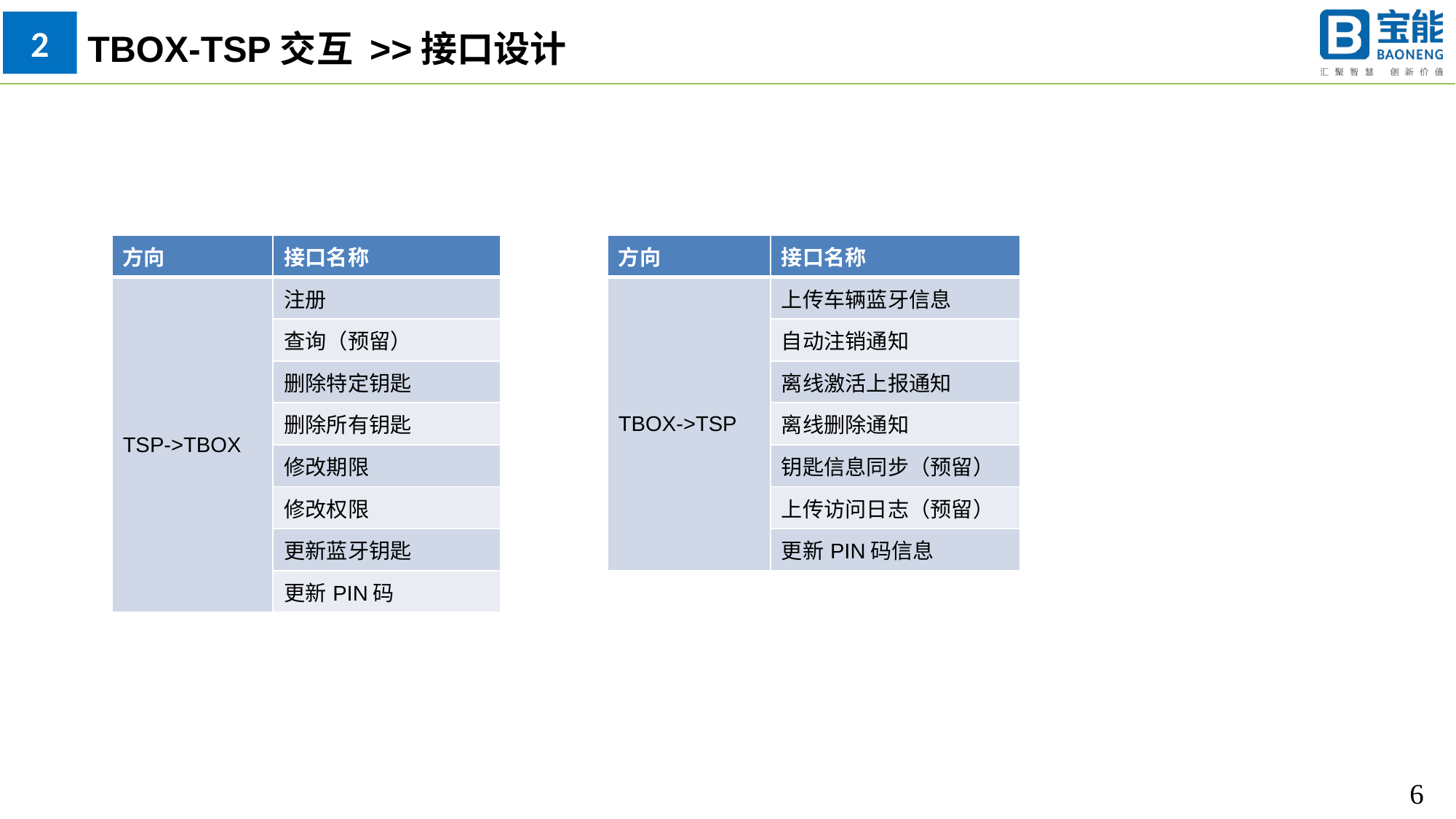

2
TBOX-TSP交互 >>接口设计
| 方向 | 接口名称 |
| --- | --- |
| TSP->TBOX | 注册 |
|  | 查询（预留） |
|  | 删除特定钥匙 |
|  | 删除所有钥匙 |
|  | 修改期限 |
|  | 修改权限 |
|  | 更新蓝牙钥匙 |
|  | 更新PIN码 |
| 方向 | 接口名称 |
| --- | --- |
| TBOX->TSP | 上传车辆蓝牙信息 |
|  | 自动注销通知 |
|  | 离线激活上报通知 |
|  | 离线删除通知 |
|  | 钥匙信息同步（预留） |
|  | 上传访问日志（预留） |
|  | 更新PIN码信息 |